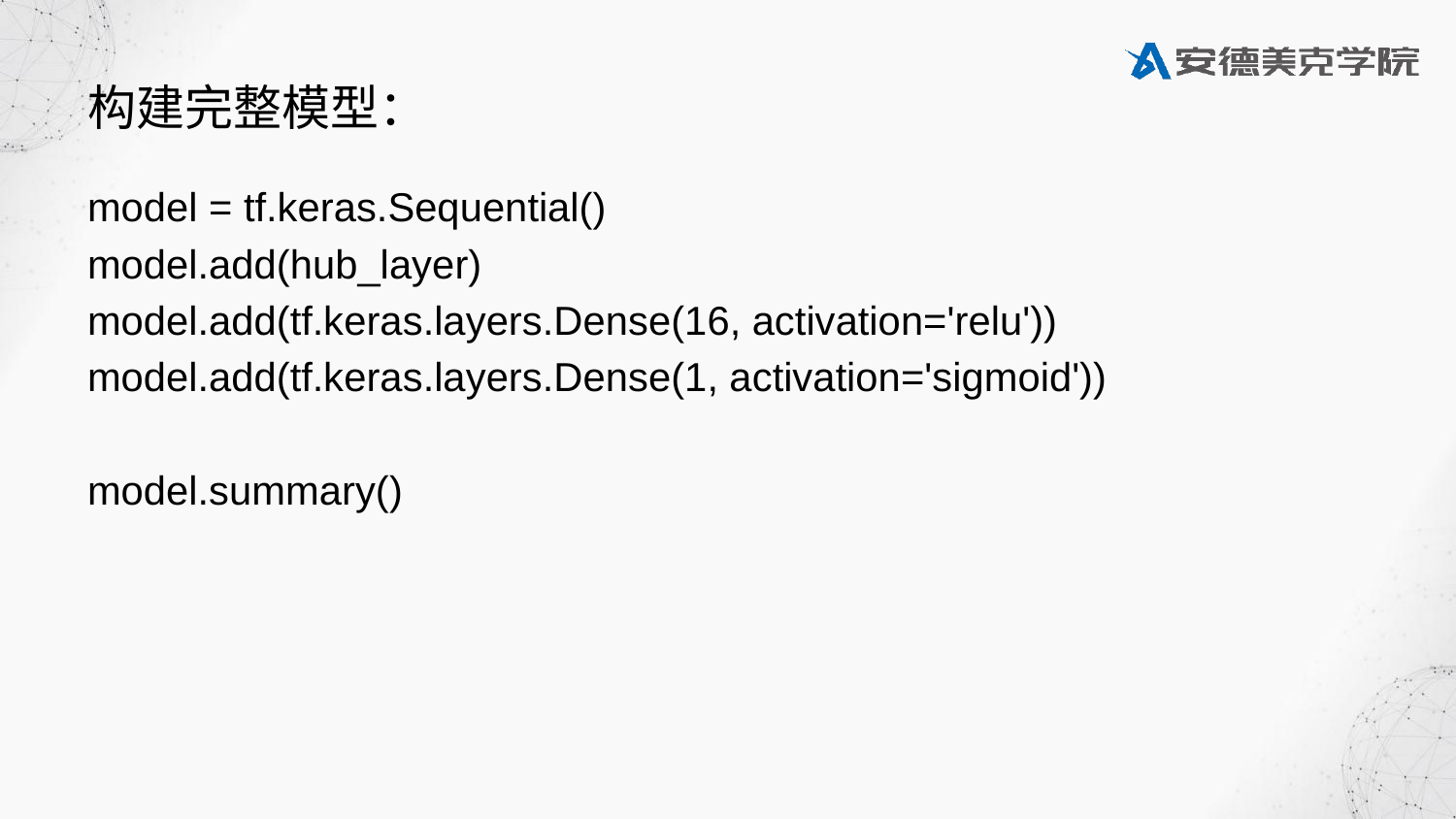

# 构建完整模型：
model = tf.keras.Sequential()
model.add(hub_layer)
model.add(tf.keras.layers.Dense(16, activation='relu'))
model.add(tf.keras.layers.Dense(1, activation='sigmoid'))

model.summary()